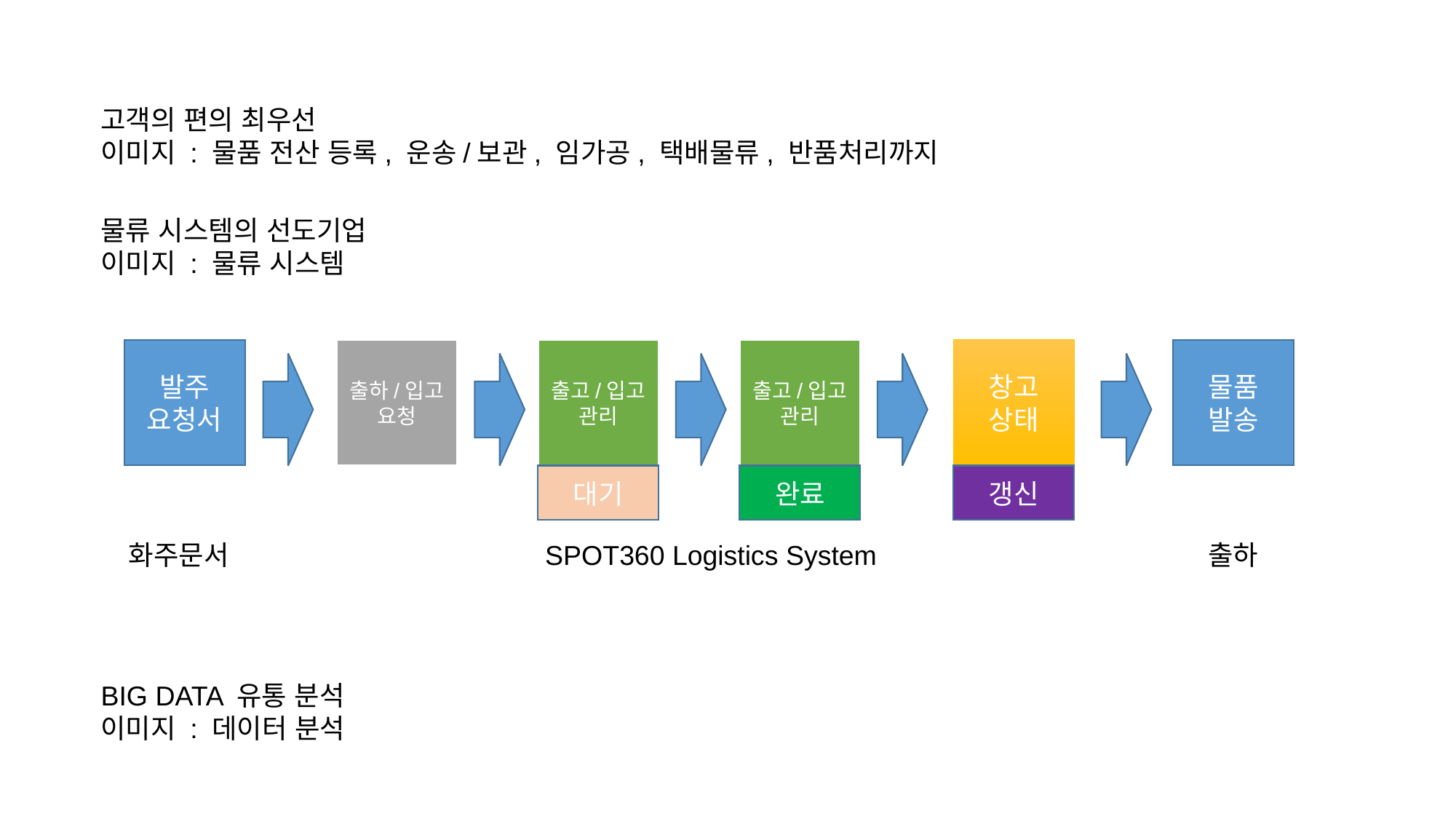

고객의 편의 최우선
이미지 : 물품 전산 등록, 운송/보관, 임가공, 택배물류, 반품처리까지
물류 시스템의 선도기업
이미지 : 물류 시스템
발주
요청서
출하/입고
요청
출고/입고
관리
출고/입고
관리
창고
상태
물품
발송

대기
완료
갱신
화주문서
SPOT360 Logistics System
출하
BIG DATA 유통 분석
이미지 : 데이터 분석